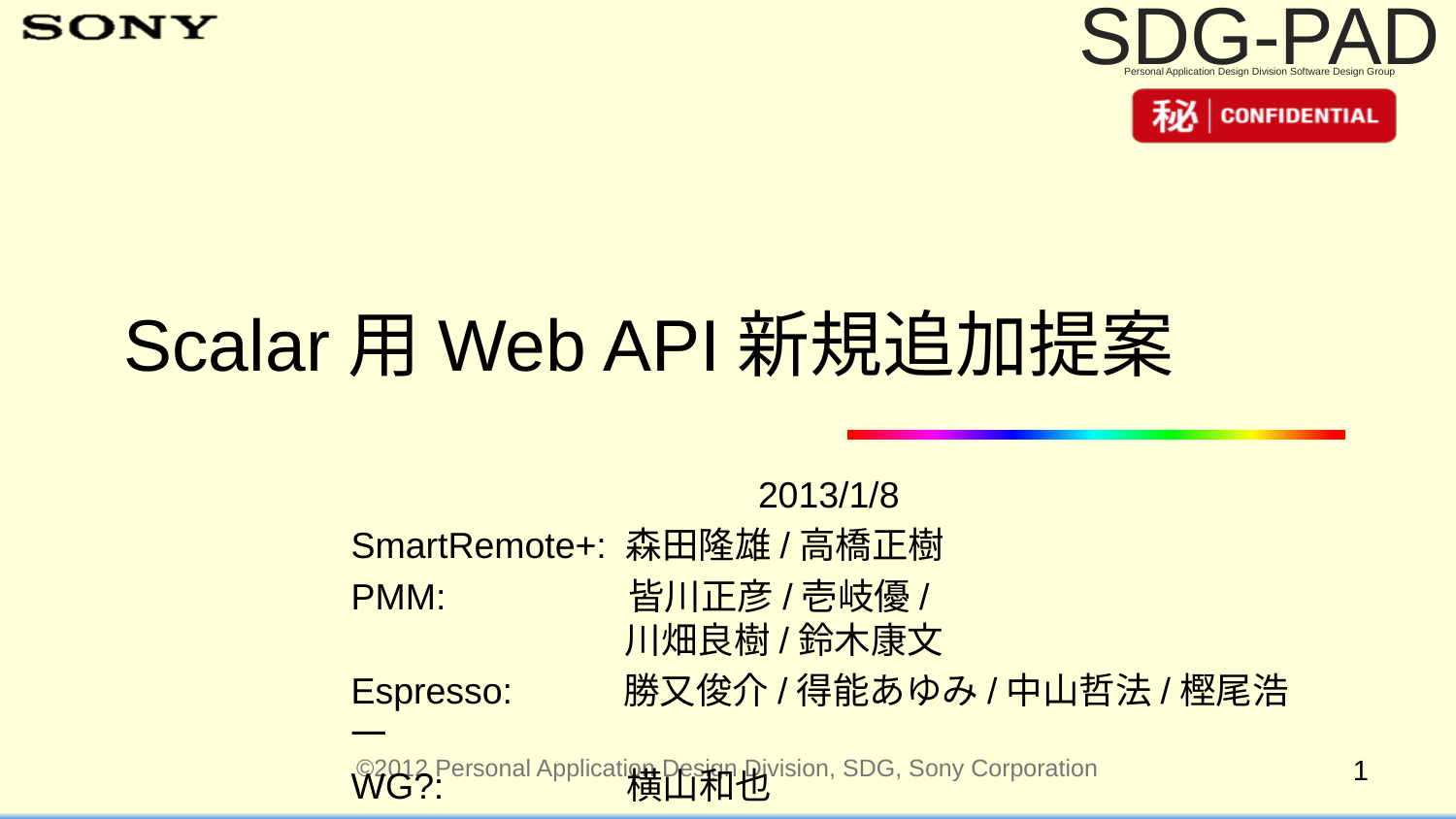

# Scalar用Web API新規追加提案
2013/1/8
SmartRemote+: 森田隆雄/高橋正樹
PMM:                 皆川正彦/壱岐優/
                          川畑良樹/鈴木康文
Espresso:          勝又俊介/得能あゆみ/中山哲法/樫尾浩一
WG?:                 横山和也
©2012 Personal Application Design Division, SDG, Sony Corporation

1